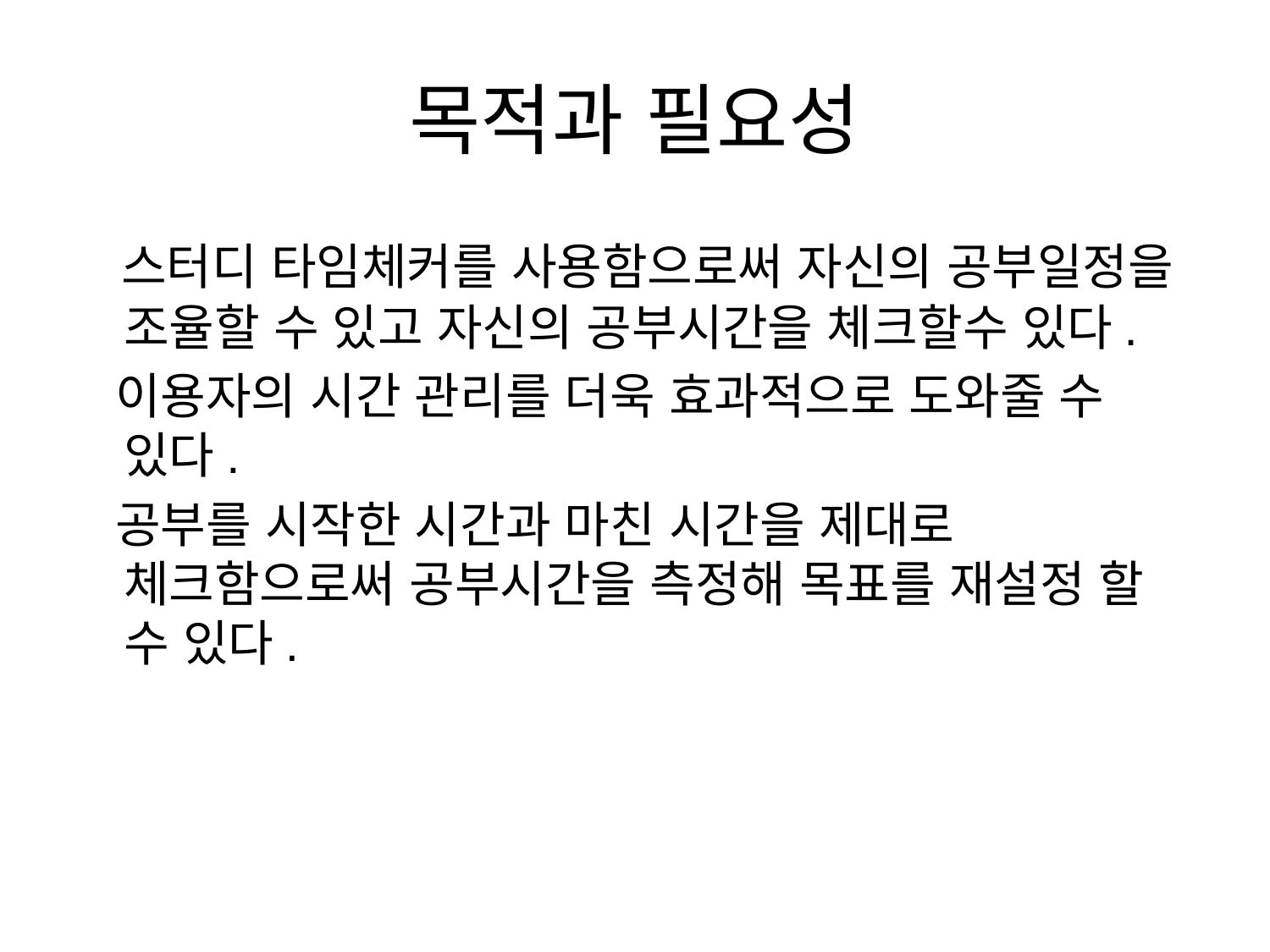

# 목적과 필요성
  스터디 타임체커를 사용함으로써 자신의 공부일정을 조율할 수 있고 자신의 공부시간을 체크할수 있다.
  이용자의 시간 관리를 더욱 효과적으로 도와줄 수 있다.
  공부를 시작한 시간과 마친 시간을 제대로 체크함으로써 공부시간을 측정해 목표를 재설정 할 수 있다.